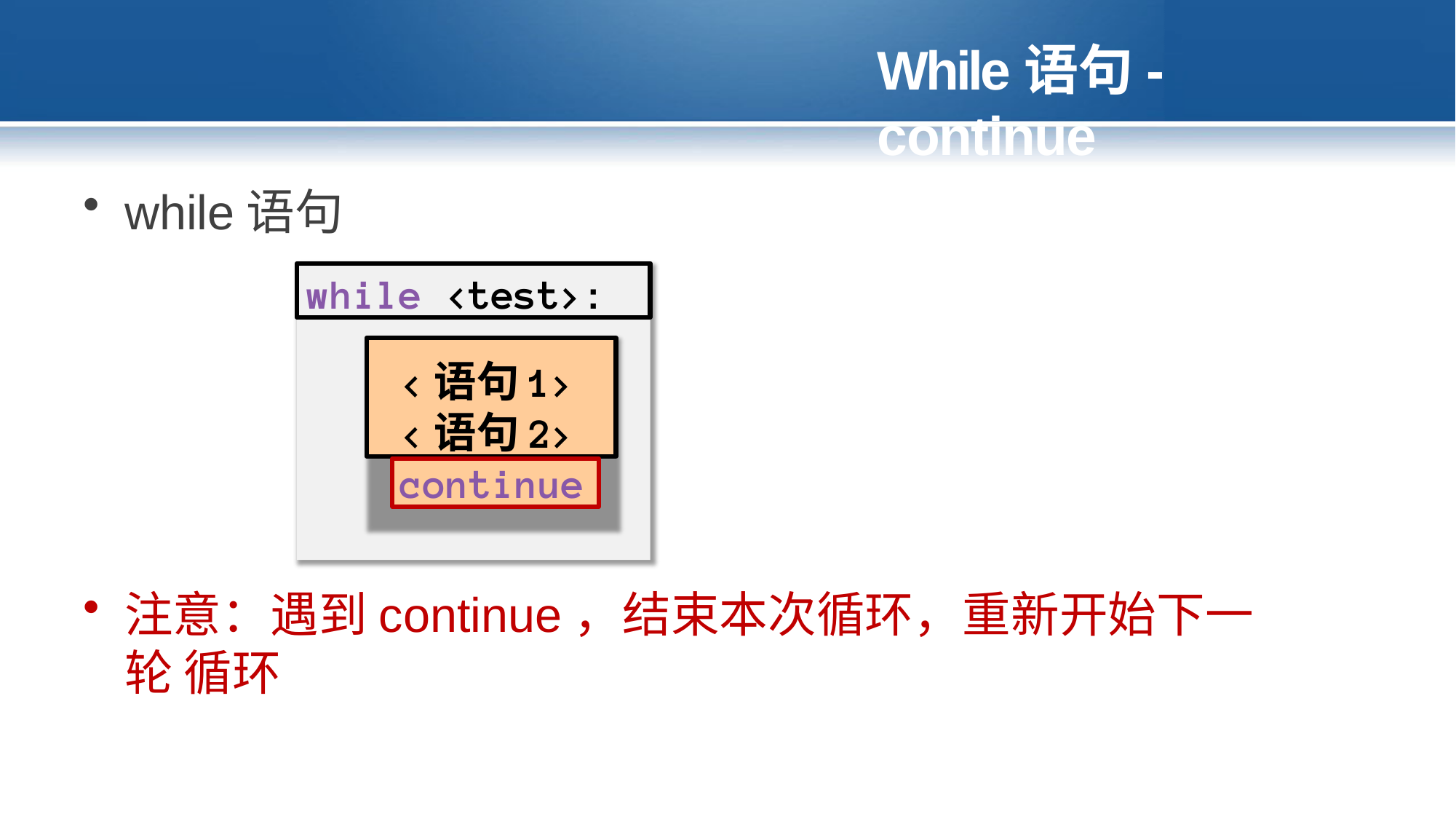

# While语句-continue
while语句

while <test>:

<语句1>
<语句2>
continue
注意：遇到continue，结束本次循环，重新开始下一轮 循环